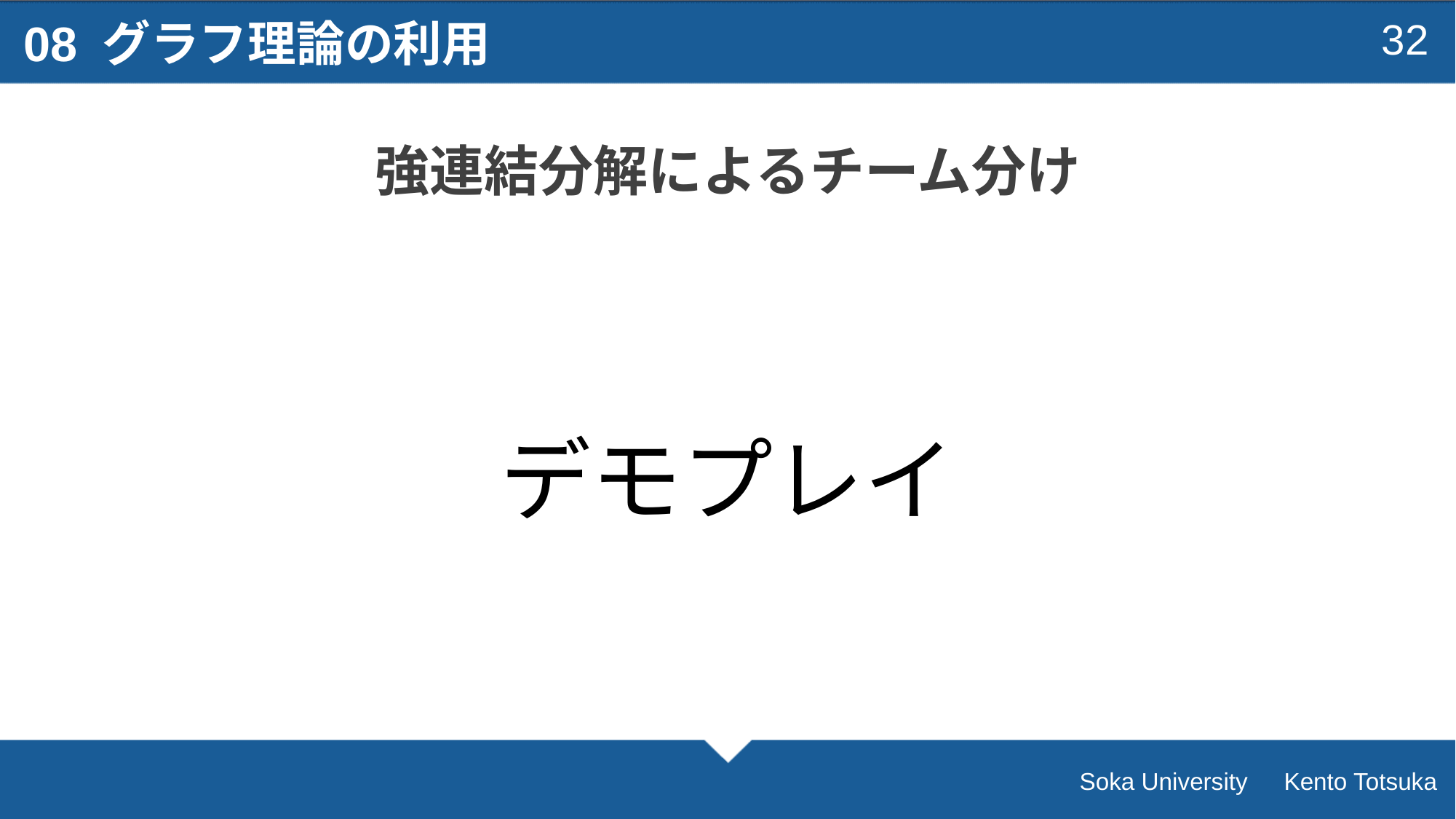

08 グラフ理論の利用
32
強連結分解によるチーム分け
デモプレイ
Soka University　Kento Totsuka